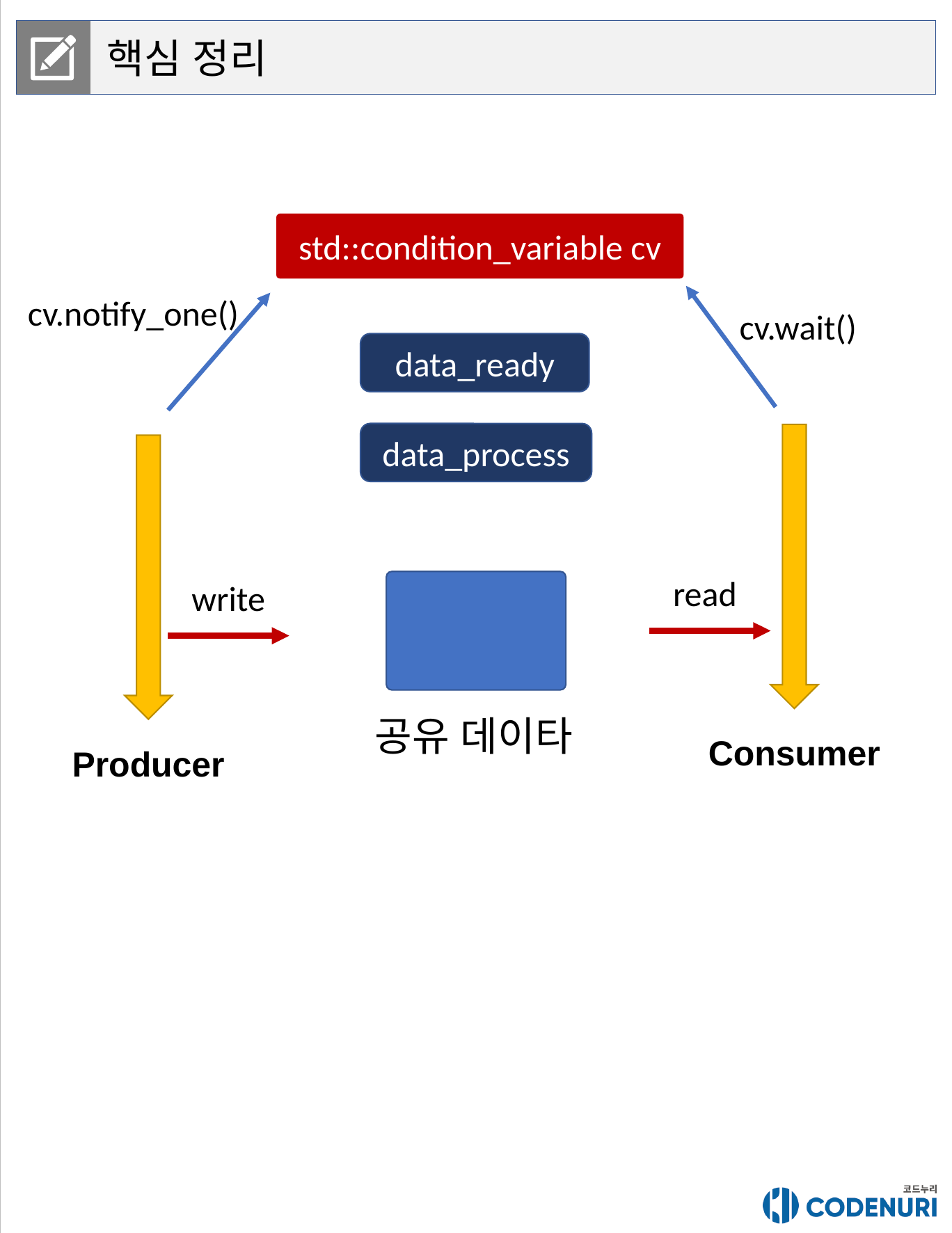

핵심 정리

std::condition_variable cv
cv.notify_one()
cv.wait()
data_ready
data_process

read

write

공유 데이타
Consumer
Producer